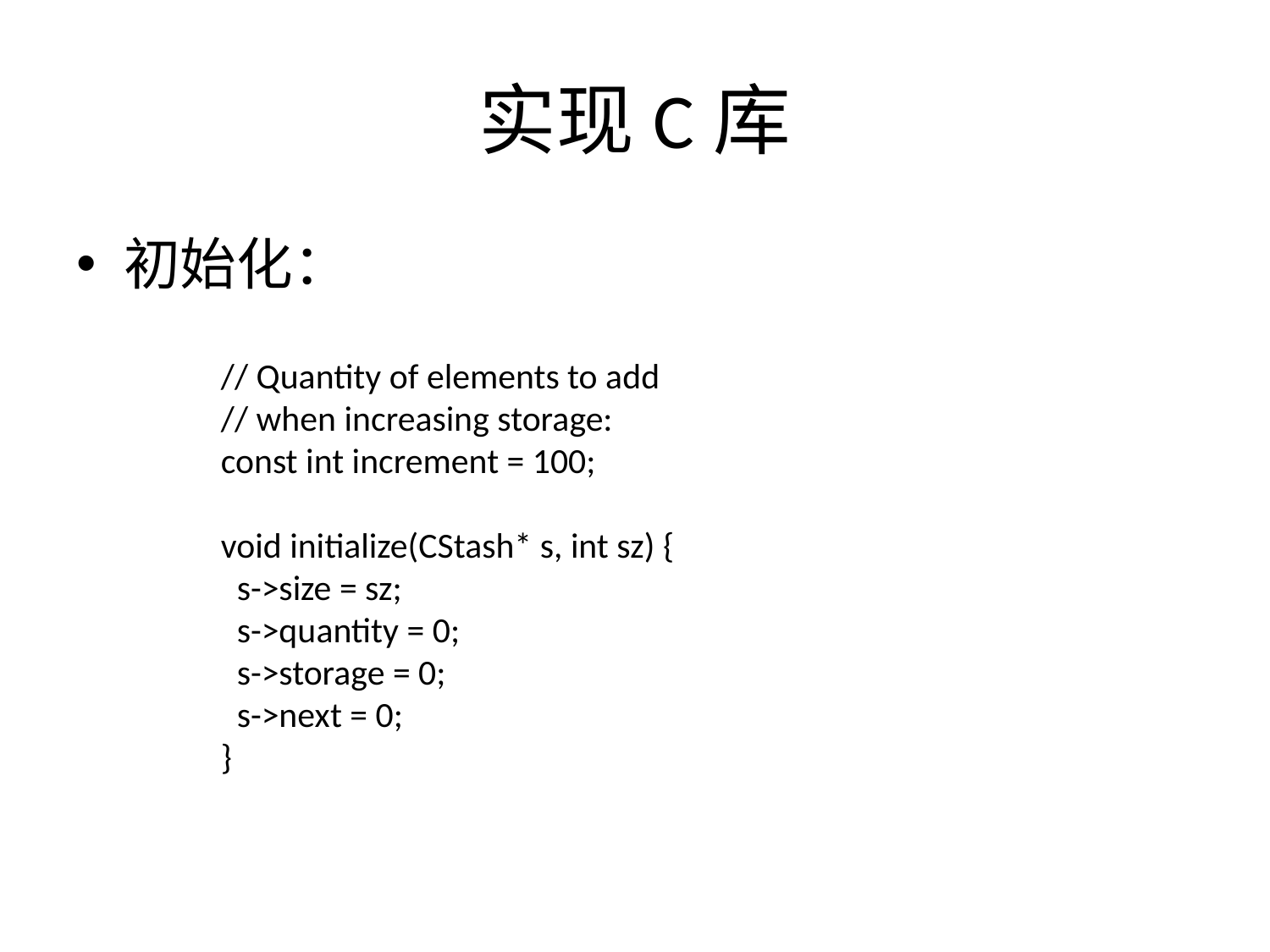

# 实现C库
初始化：
// Quantity of elements to add
// when increasing storage:
const int increment = 100;

void initialize(CStash* s, int sz) {
  s->size = sz;
  s->quantity = 0;
  s->storage = 0;
  s->next = 0;
}